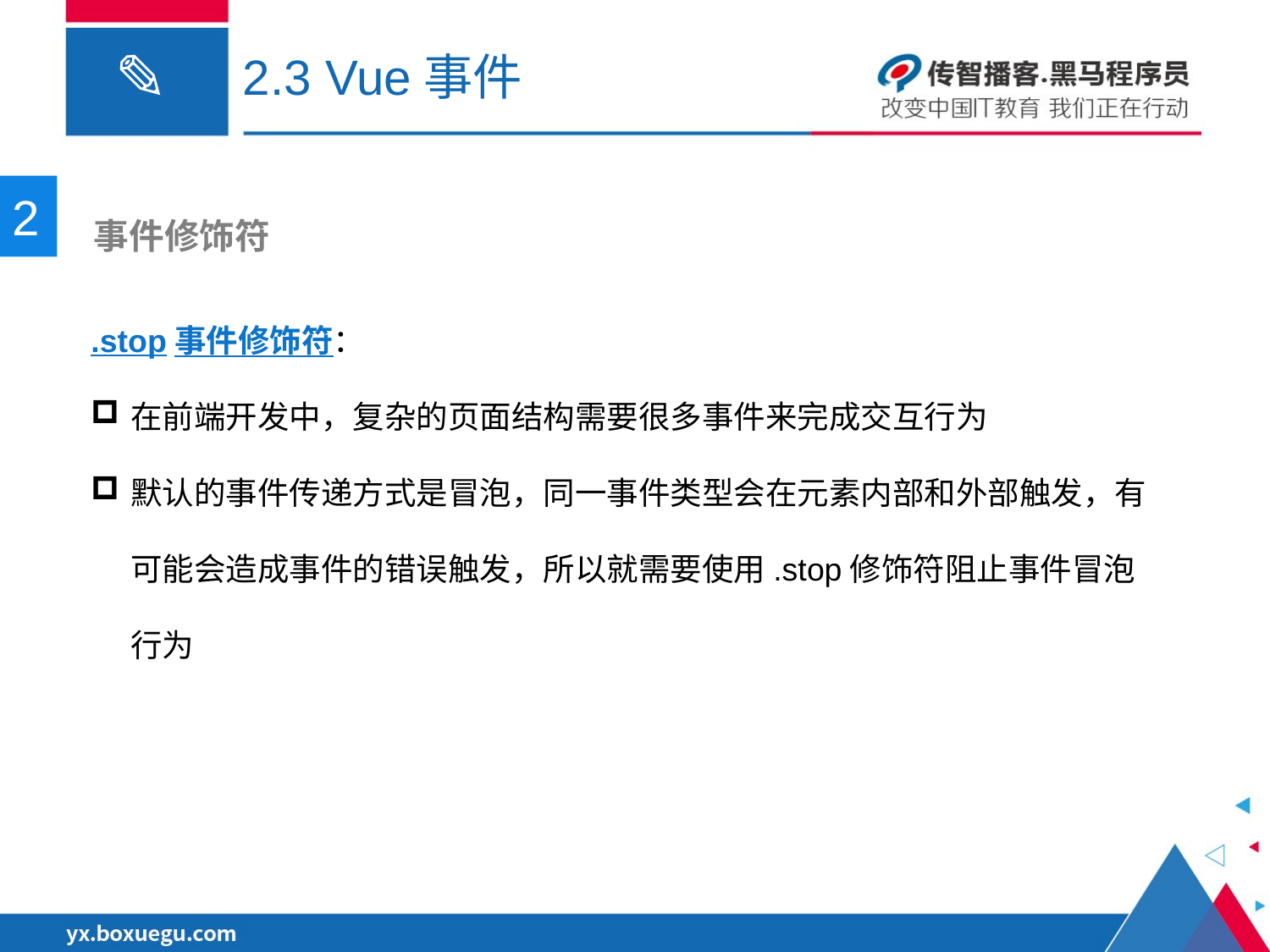

# 2.3 Vue事件

2
  事件修饰符
.stop事件修饰符：
在前端开发中，复杂的页面结构需要很多事件来完成交互行为
默认的事件传递方式是冒泡，同一事件类型会在元素内部和外部触发，有可能会造成事件的错误触发，所以就需要使用.stop修饰符阻止事件冒泡行为